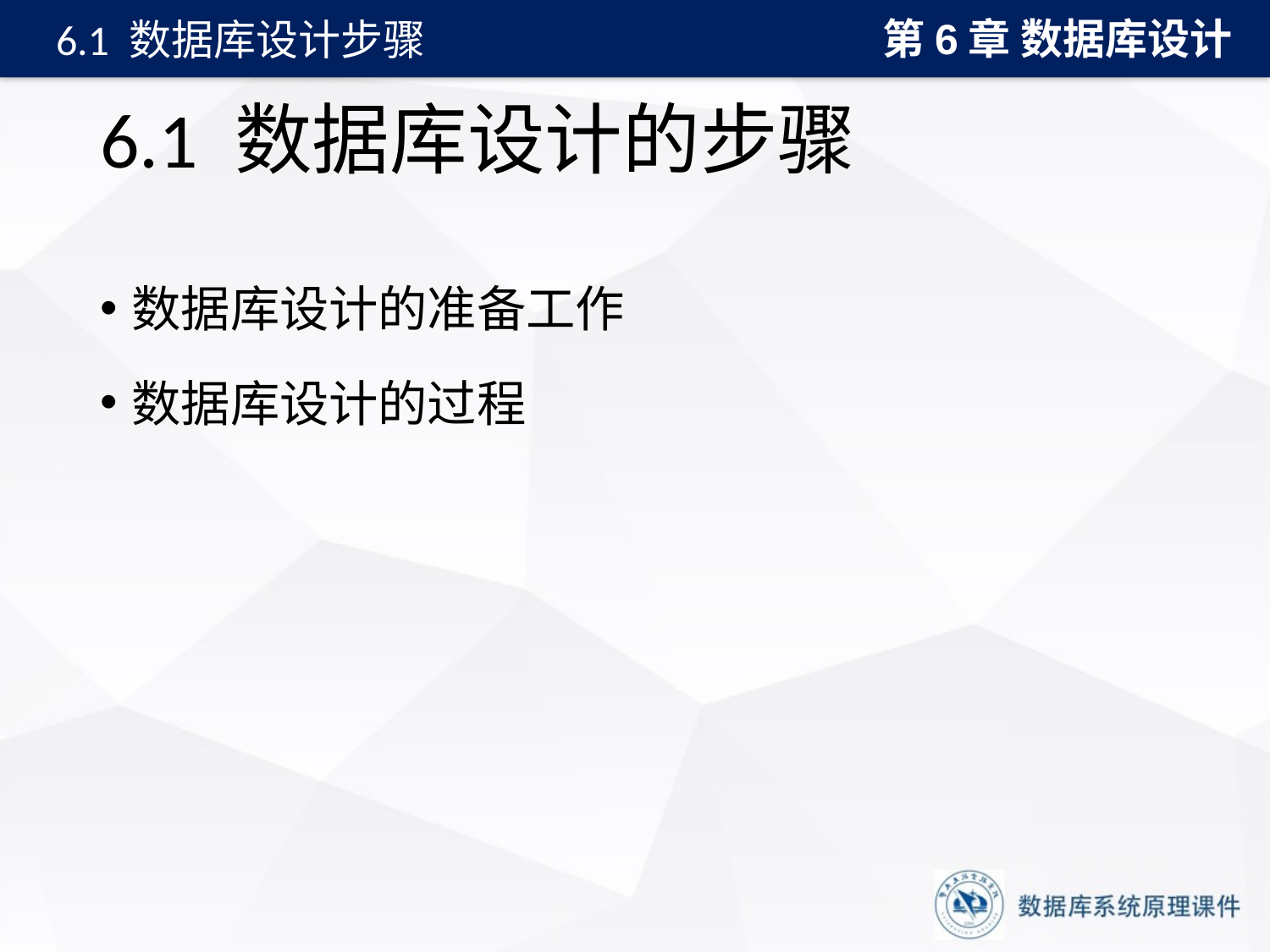

第6章 数据库设计
6.1 数据库设计步骤
# 6.1 数据库设计的步骤
数据库设计的准备工作
数据库设计的过程